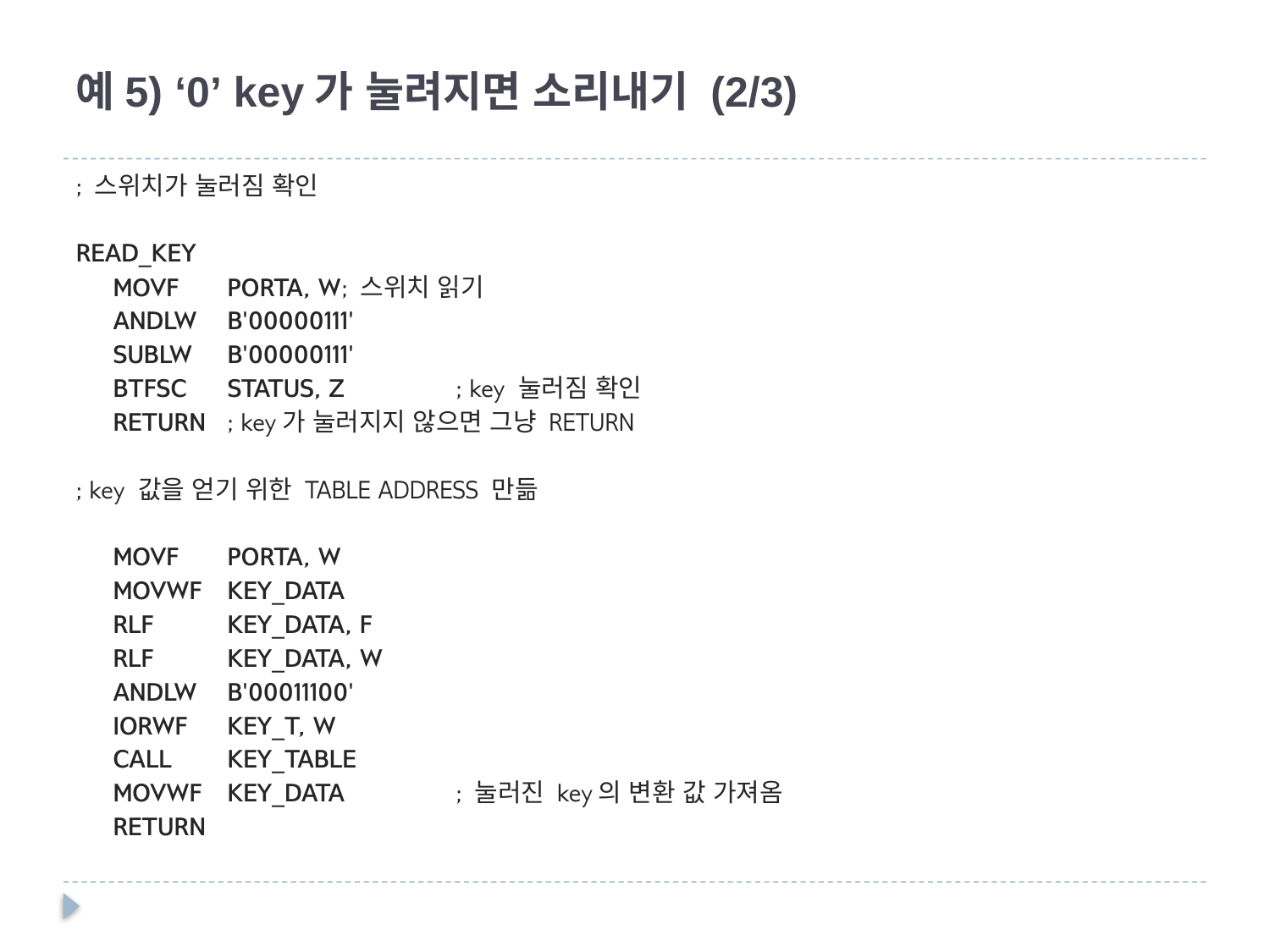

# 예5) ‘0’ key가 눌려지면 소리내기 (2/3)
; 스위치가 눌러짐 확인

READ_KEY
	MOVF		PORTA, W	; 스위치 읽기
	ANDLW	B'00000111'
	SUBLW	B'00000111'
	BTFSC		STATUS, Z		; key 눌러짐 확인
	RETURN			; key가 눌러지지 않으면 그냥 RETURN

; key 값을 얻기 위한 TABLE ADDRESS 만듦

	MOVF		PORTA, W
	MOVWF	KEY_DATA
	RLF		KEY_DATA, F
	RLF		KEY_DATA, W
	ANDLW	B'00011100'
	IORWF		KEY_T, W
	CALL		KEY_TABLE
	MOVWF	KEY_DATA		; 눌러진 key의 변환 값 가져옴
	RETURN
17